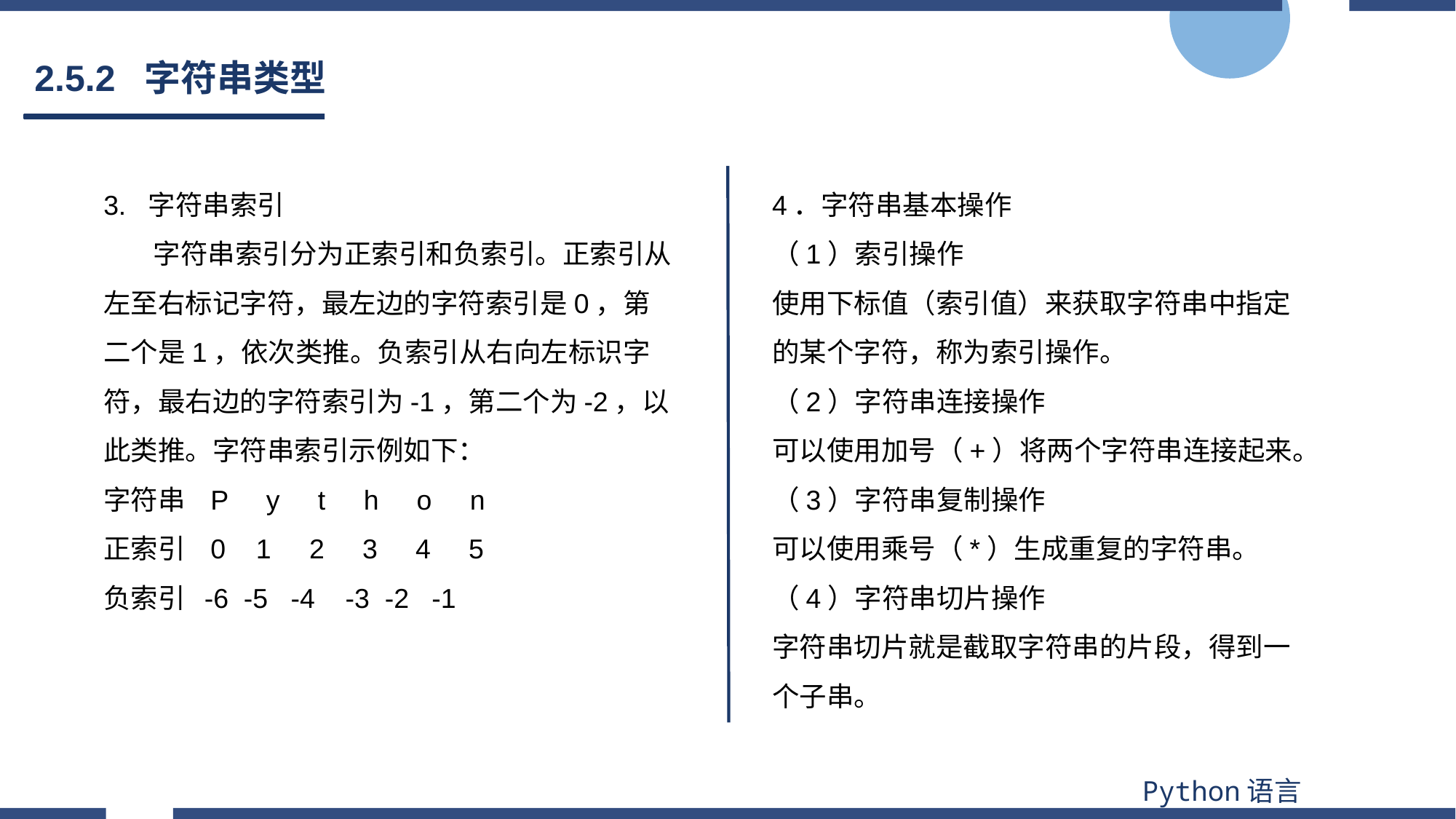

# 2.5.2  字符串类型
3.  字符串索引
       字符串索引分为正索引和负索引。正索引从左至右标记字符，最左边的字符索引是0，第二个是1，依次类推。负索引从右向左标识字符，最右边的字符索引为-1，第二个为-2，以此类推。字符串索引示例如下：
字符串   P     y     t     h     o     n
正索引   0    1     2     3     4     5
负索引  -6  -5   -4    -3  -2   -1
4．字符串基本操作
（1）索引操作
使用下标值（索引值）来获取字符串中指定的某个字符，称为索引操作。
（2）字符串连接操作
可以使用加号（+）将两个字符串连接起来。
（3）字符串复制操作
可以使用乘号（*）生成重复的字符串。
（4）字符串切片操作
字符串切片就是截取字符串的片段，得到一个子串。